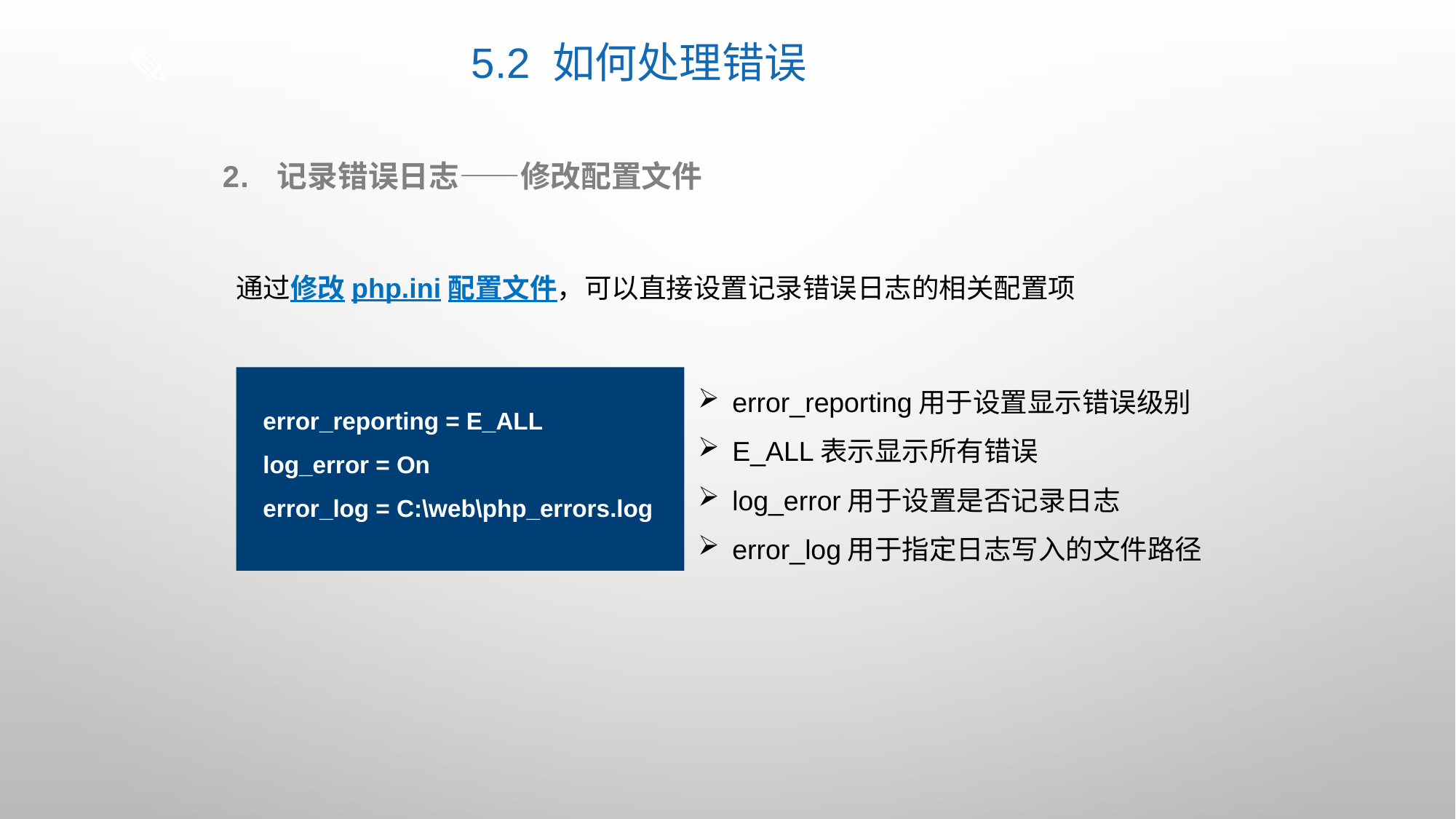

# 5.2 如何处理错误
记录错误日志——修改配置文件
通过修改php.ini配置文件，可以直接设置记录错误日志的相关配置项
error_reporting用于设置显示错误级别
E_ALL表示显示所有错误
log_error用于设置是否记录日志
error_log用于指定日志写入的文件路径

error_reporting = E_ALL
log_error = On
error_log = C:\web\php_errors.log